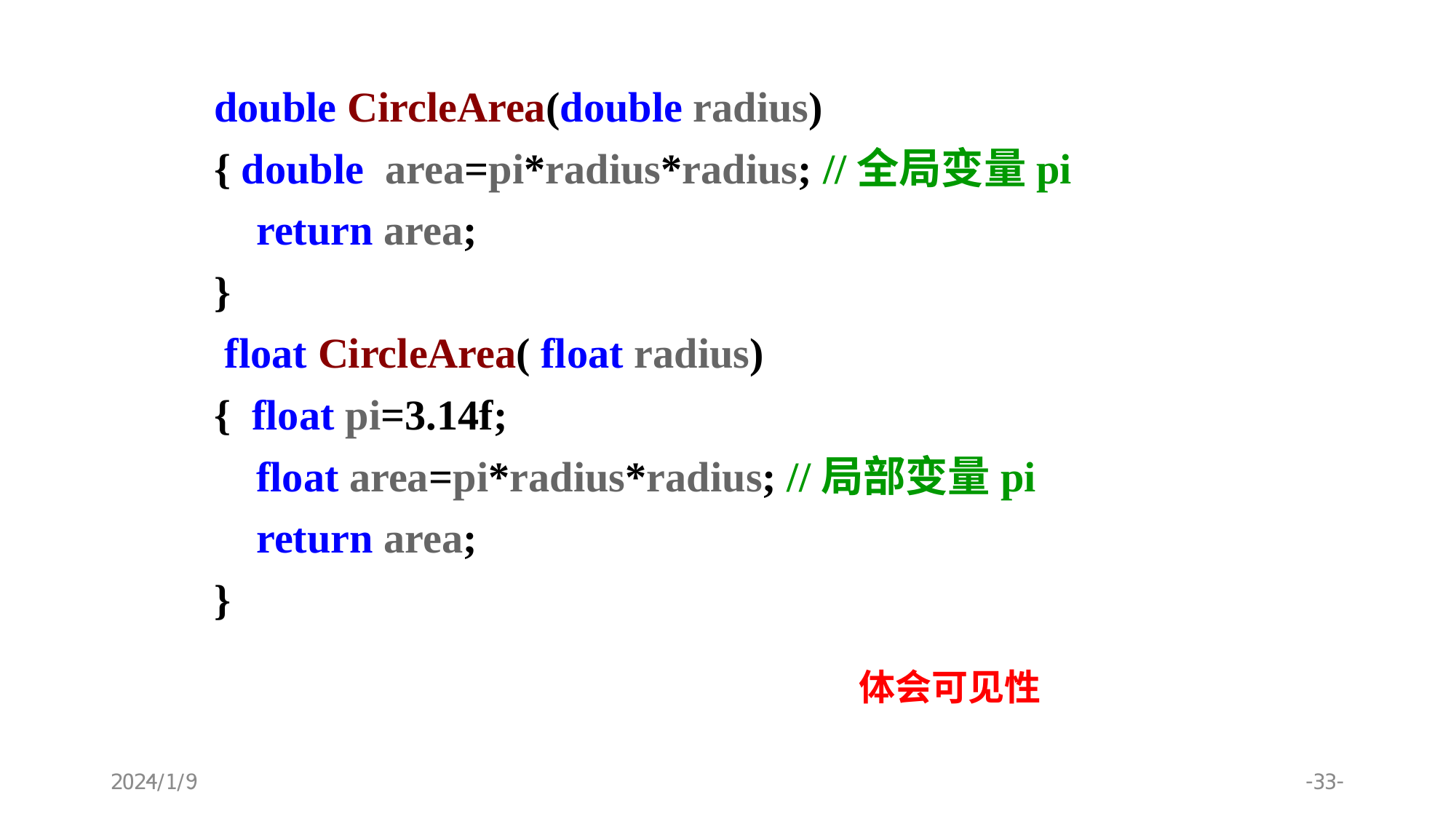

double CircleArea(double radius)
{ double  area=pi*radius*radius; //全局变量pi
    return area;
}
 float CircleArea( float radius)
{  float pi=3.14f;
    float area=pi*radius*radius; //局部变量pi
    return area;
}
体会可见性
2024/1/9
-33-